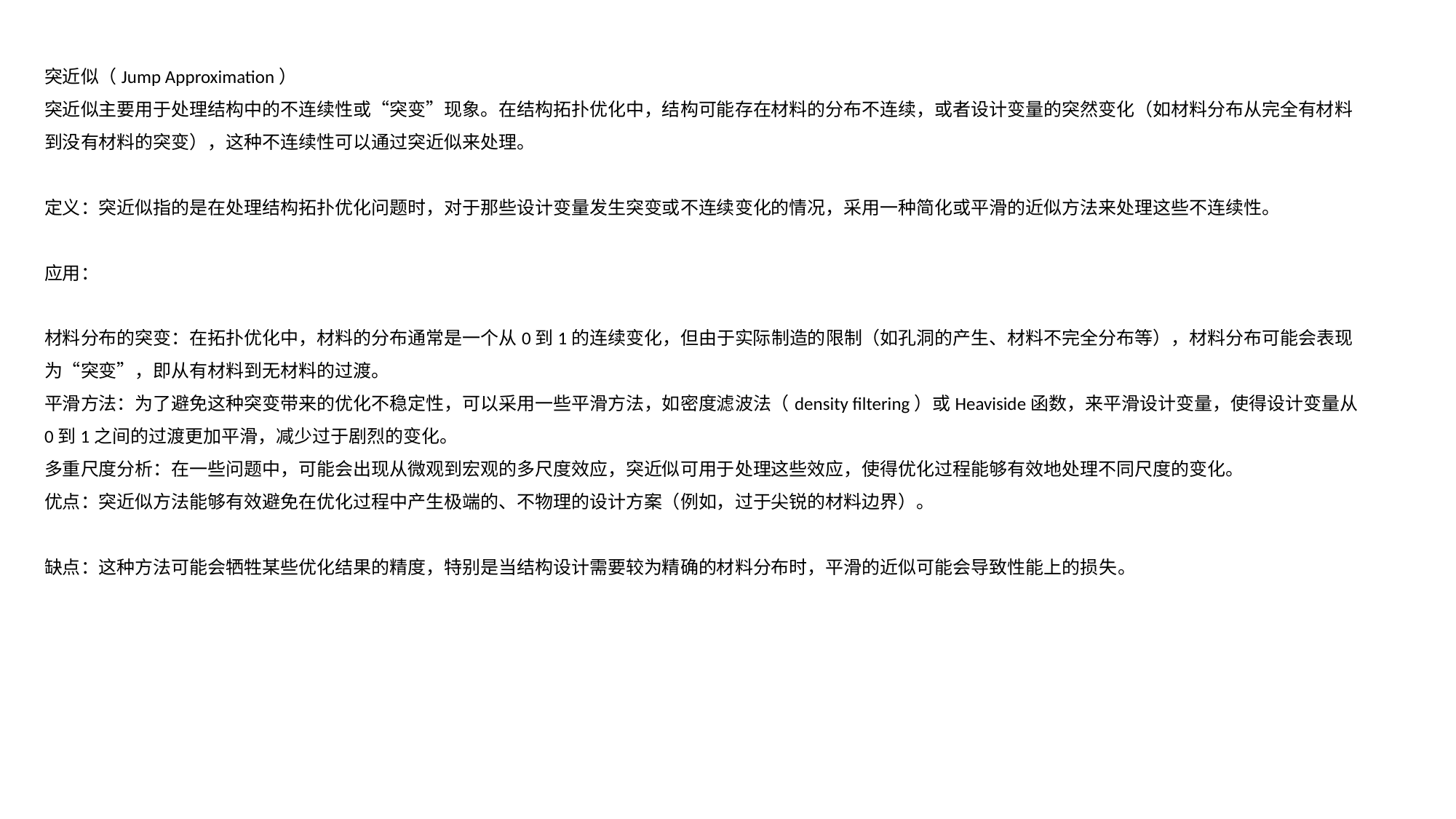

突近似（Jump Approximation）
突近似主要用于处理结构中的不连续性或“突变”现象。在结构拓扑优化中，结构可能存在材料的分布不连续，或者设计变量的突然变化（如材料分布从完全有材料到没有材料的突变），这种不连续性可以通过突近似来处理。

定义：突近似指的是在处理结构拓扑优化问题时，对于那些设计变量发生突变或不连续变化的情况，采用一种简化或平滑的近似方法来处理这些不连续性。

应用：

材料分布的突变：在拓扑优化中，材料的分布通常是一个从0到1的连续变化，但由于实际制造的限制（如孔洞的产生、材料不完全分布等），材料分布可能会表现为“突变”，即从有材料到无材料的过渡。
平滑方法：为了避免这种突变带来的优化不稳定性，可以采用一些平滑方法，如密度滤波法（density filtering）或Heaviside函数，来平滑设计变量，使得设计变量从0到1之间的过渡更加平滑，减少过于剧烈的变化。
多重尺度分析：在一些问题中，可能会出现从微观到宏观的多尺度效应，突近似可用于处理这些效应，使得优化过程能够有效地处理不同尺度的变化。
优点：突近似方法能够有效避免在优化过程中产生极端的、不物理的设计方案（例如，过于尖锐的材料边界）。

缺点：这种方法可能会牺牲某些优化结果的精度，特别是当结构设计需要较为精确的材料分布时，平滑的近似可能会导致性能上的损失。